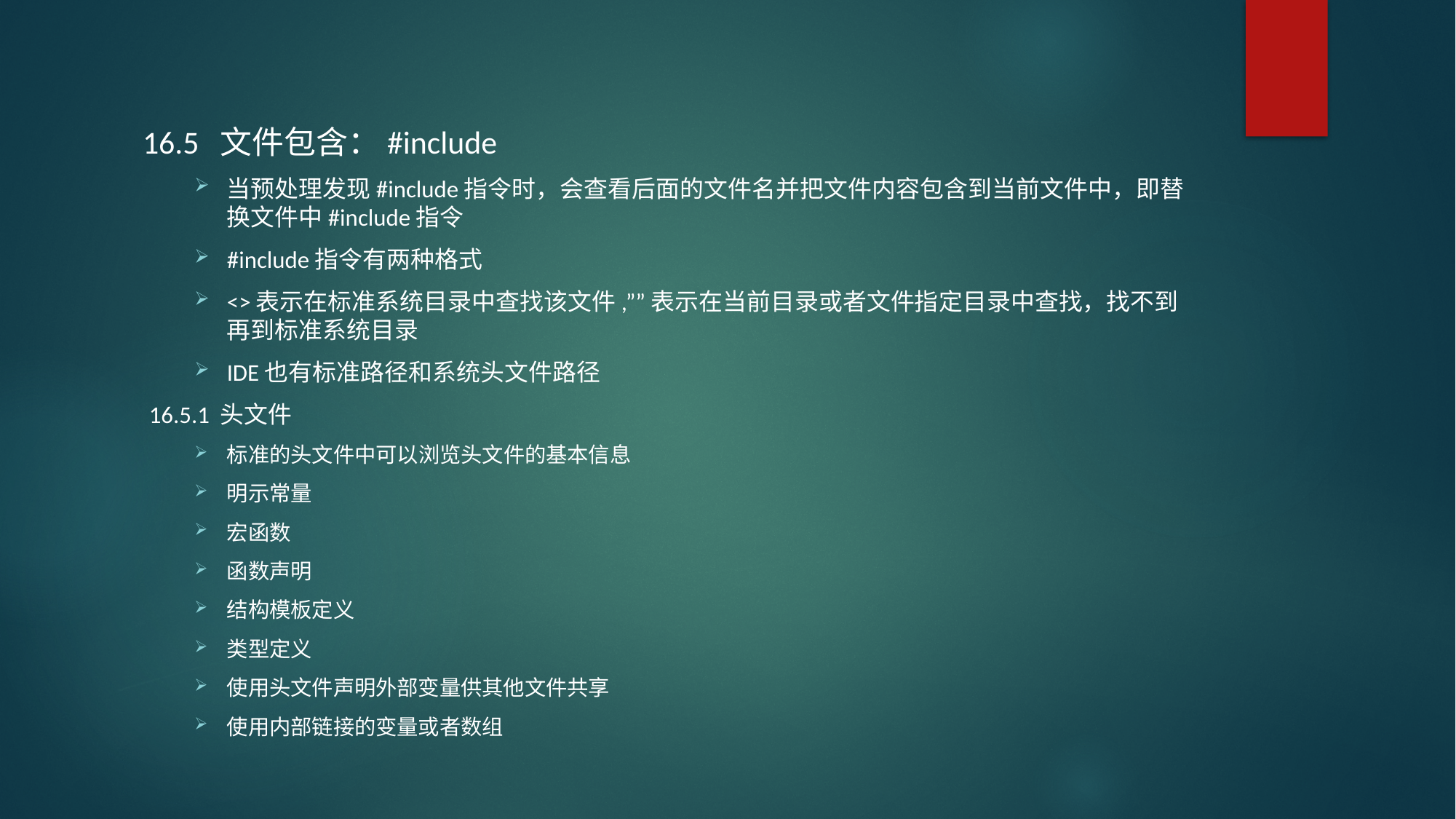

16.5  文件包含：#include
当预处理发现#include指令时，会查看后面的文件名并把文件内容包含到当前文件中，即替换文件中#include指令
#include指令有两种格式
<>表示在标准系统目录中查找该文件,””表示在当前目录或者文件指定目录中查找，找不到再到标准系统目录
IDE也有标准路径和系统头文件路径
16.5.1 头文件
标准的头文件中可以浏览头文件的基本信息
明示常量
宏函数
函数声明
结构模板定义
类型定义
使用头文件声明外部变量供其他文件共享
使用内部链接的变量或者数组